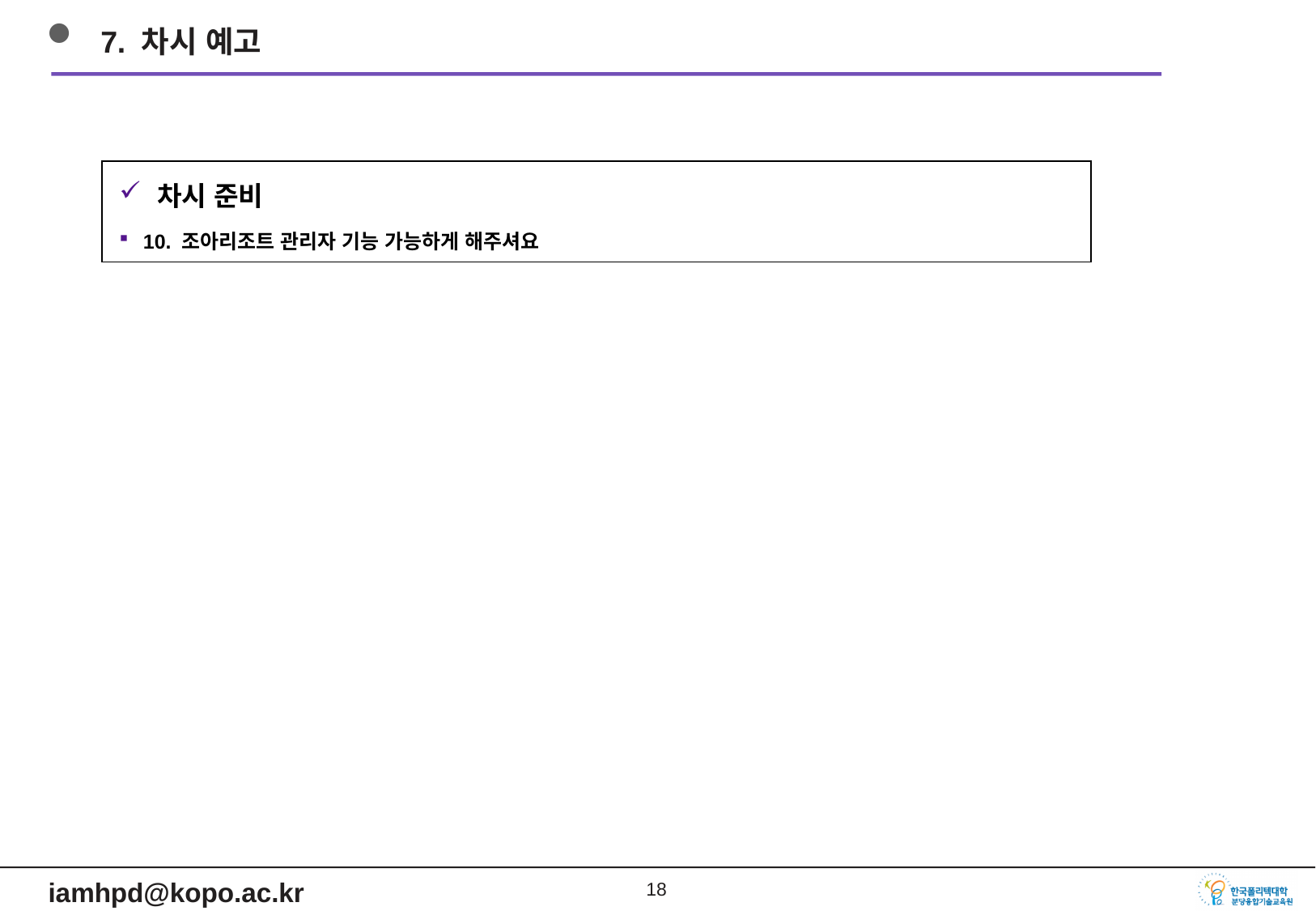

7. 차시 예고
차시 준비
10. 조아리조트 관리자 기능 가능하게 해주셔요
18